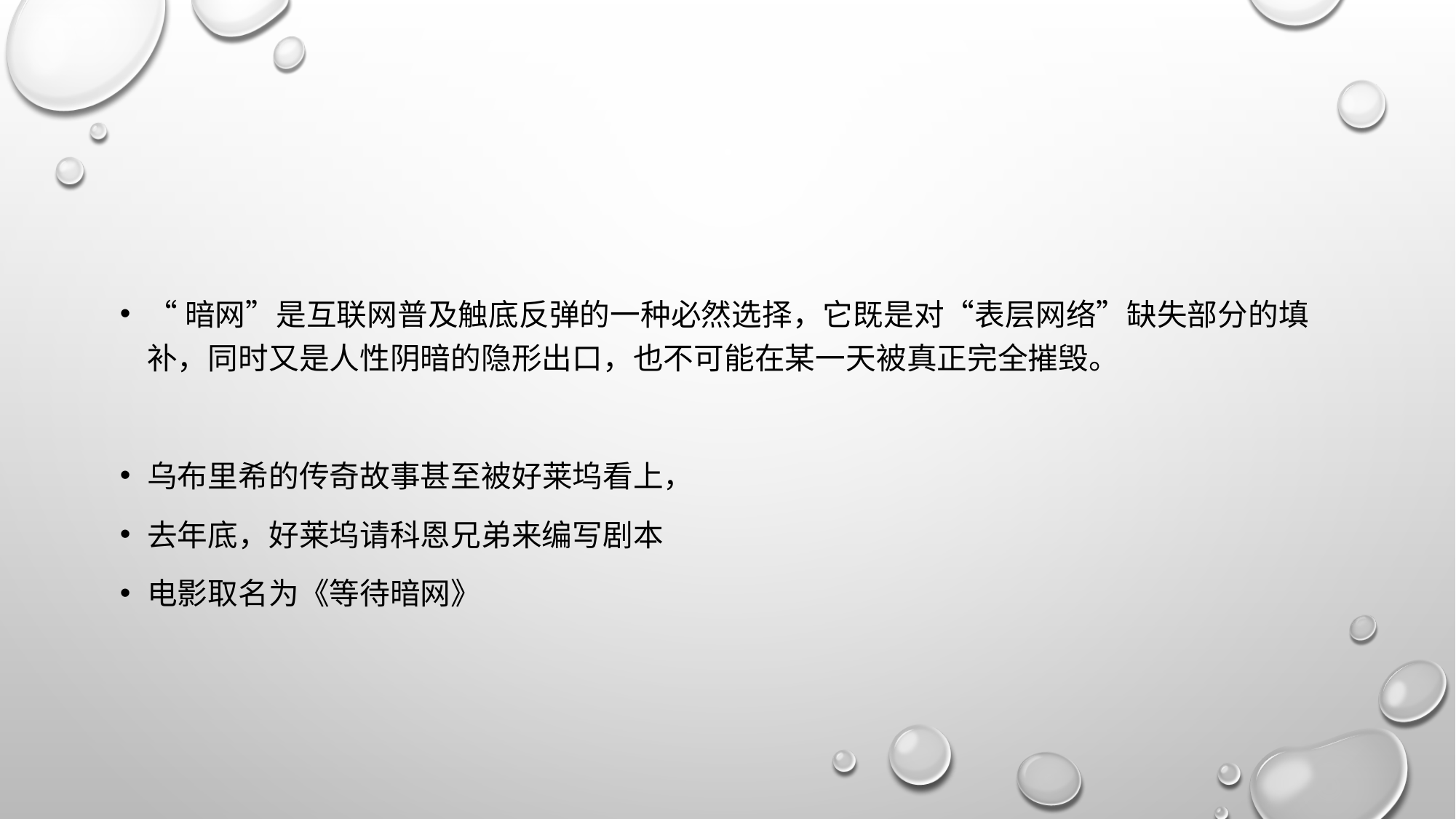

#
“暗网”是互联网普及触底反弹的一种必然选择，它既是对“表层网络”缺失部分的填补，同时又是人性阴暗的隐形出口，也不可能在某一天被真正完全摧毁。

乌布里希的传奇故事甚至被好莱坞看上，
去年底，好莱坞请科恩兄弟来编写剧本
电影取名为《等待暗网》